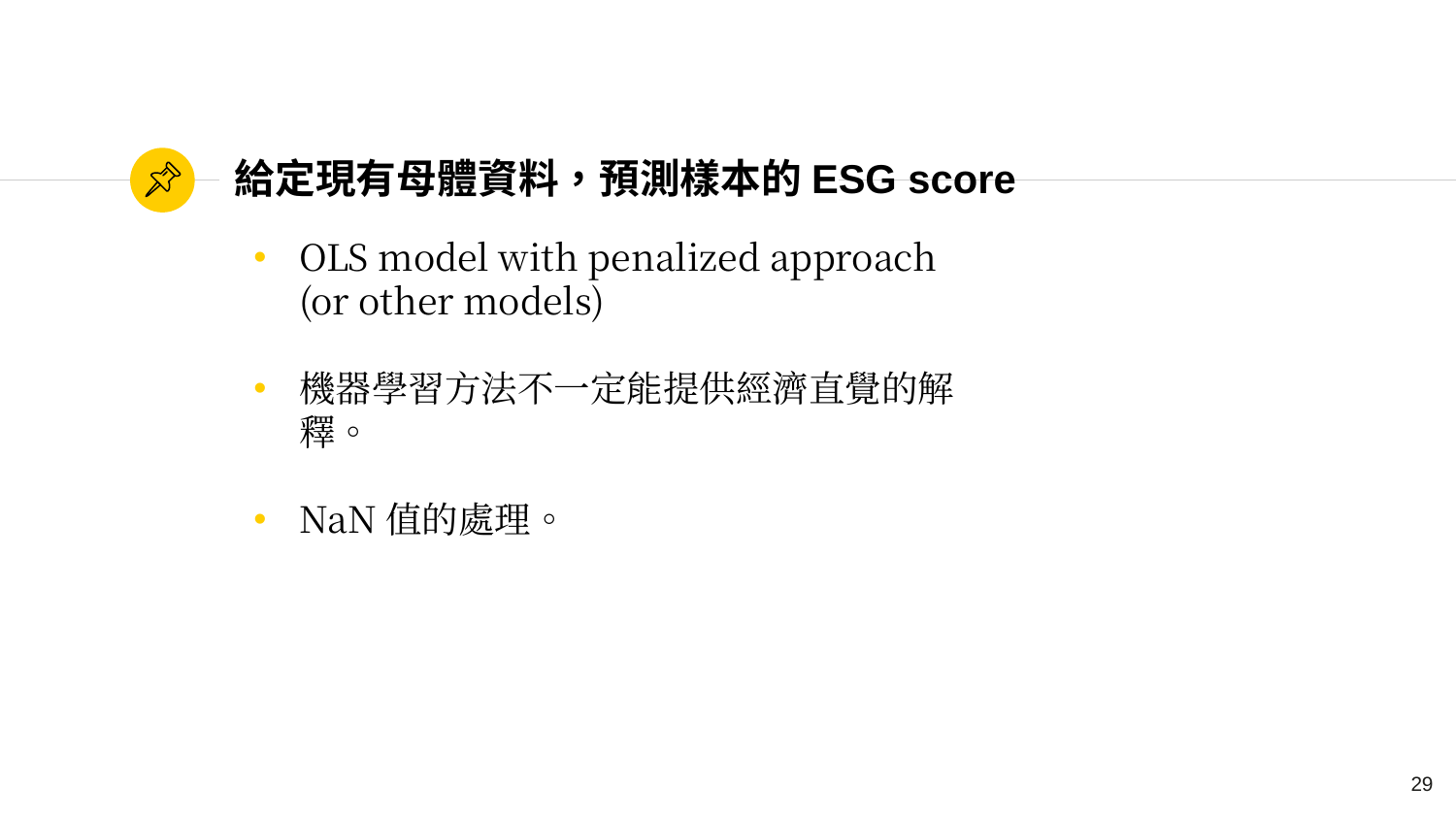

# 給定現有母體資料，預測樣本的ESG score

OLS model with penalized approach (or other models)
機器學習方法不一定能提供經濟直覺的解釋。
NaN值的處理。
29